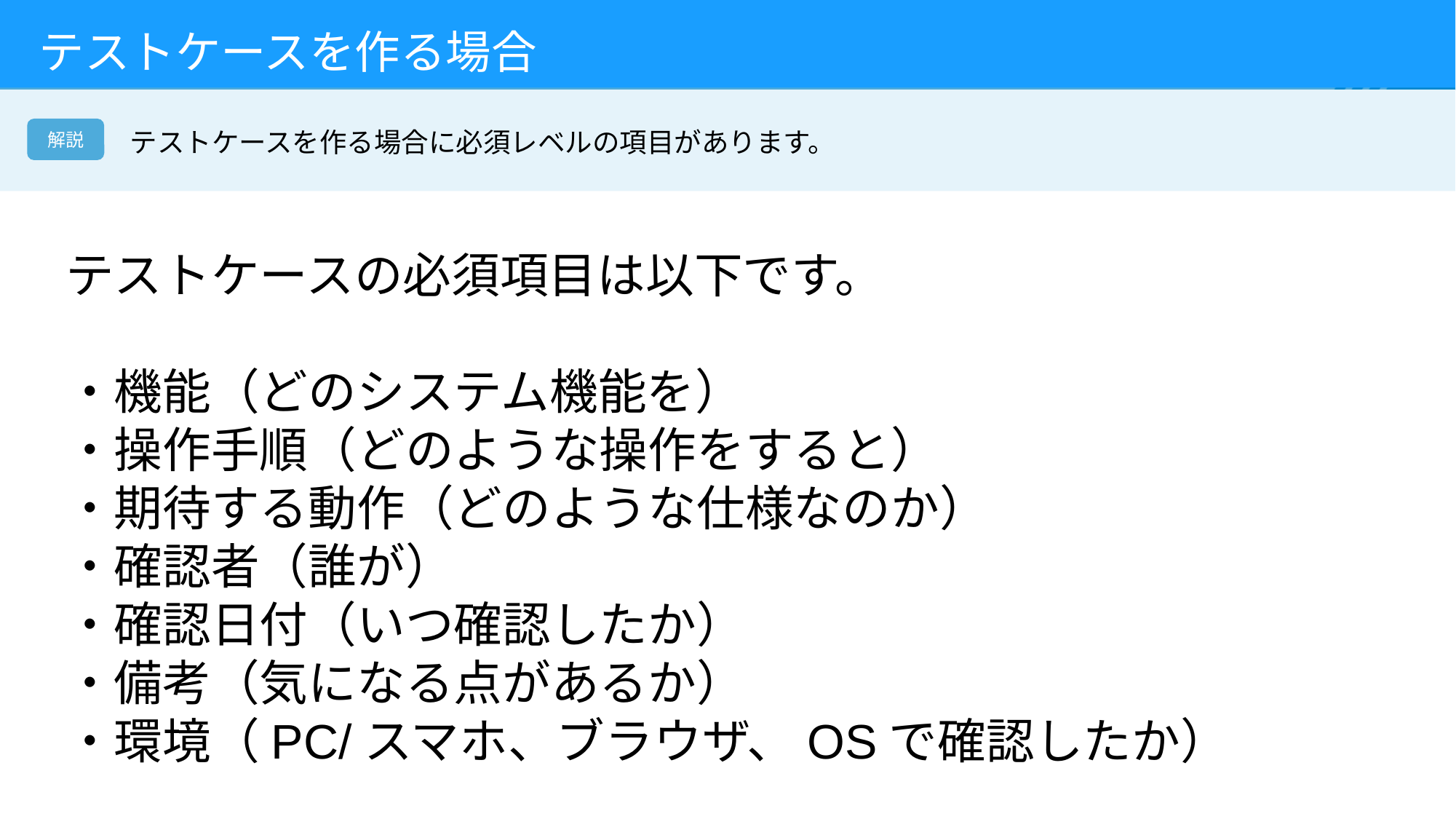

# テストケースを作る場合

解説
テストケースを作る場合に必須レベルの項目があります。
テストケースの必須項目は以下です。

・機能（どのシステム機能を）
・操作手順（どのような操作をすると）
・期待する動作（どのような仕様なのか）
・確認者（誰が）
・確認日付（いつ確認したか）
・備考（気になる点があるか）
・環境（PC/スマホ、ブラウザ、OSで確認したか）